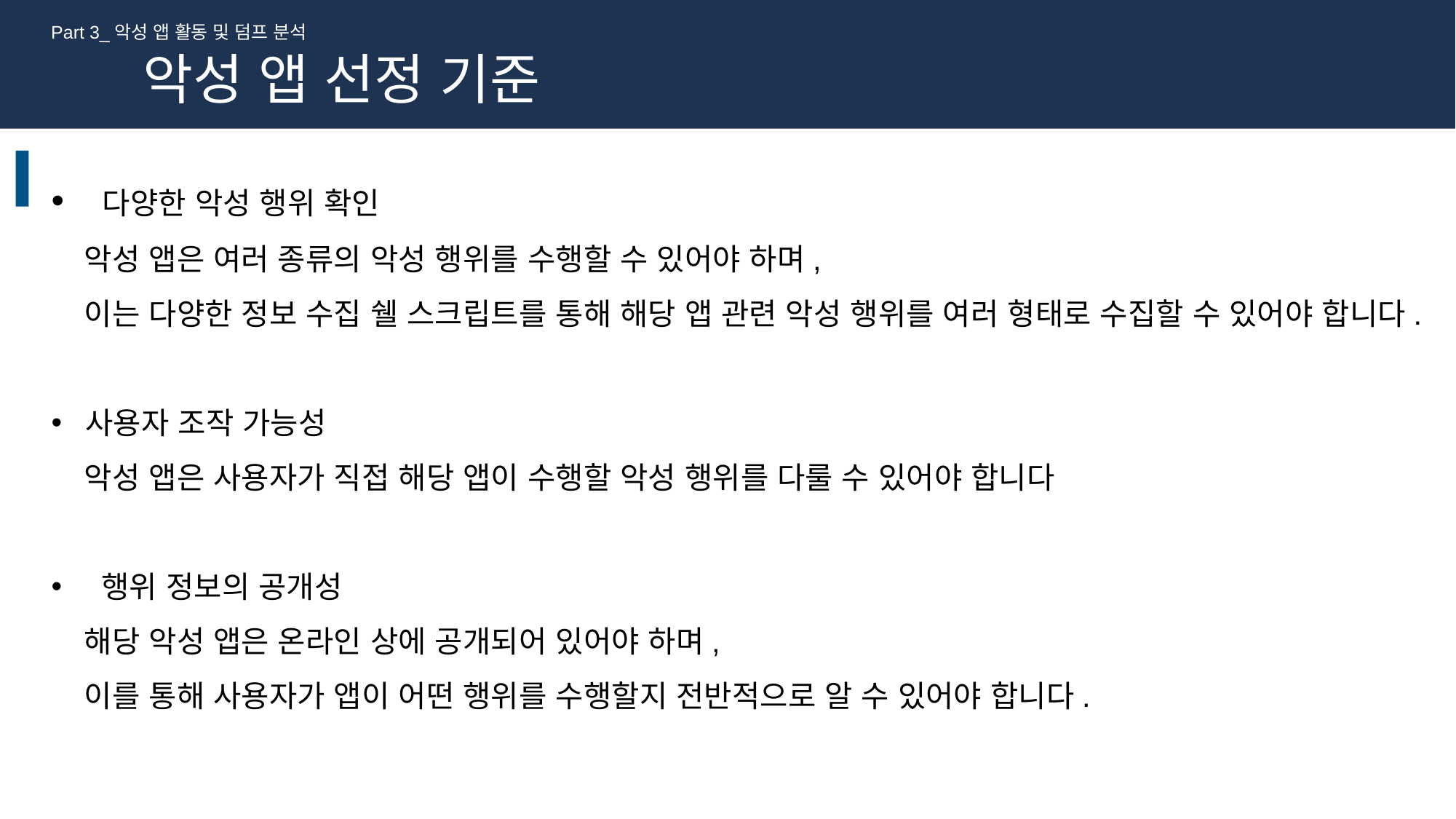

Part 3_악성 앱 활동 및 덤프 분석
악성 앱 선정 기준

 다양한 악성 행위 확인
   악성 앱은 여러 종류의 악성 행위를 수행할 수 있어야 하며,
   이는 다양한 정보 수집 쉘 스크립트를 통해 해당 앱 관련 악성 행위를 여러 형태로 수집할 수 있어야 합니다.

사용자 조작 가능성
   악성 앱은 사용자가 직접 해당 앱이 수행할 악성 행위를 다룰 수 있어야 합니다

 행위 정보의 공개성
   해당 악성 앱은 온라인 상에 공개되어 있어야 하며,
   이를 통해 사용자가 앱이 어떤 행위를 수행할지 전반적으로 알 수 있어야 합니다.